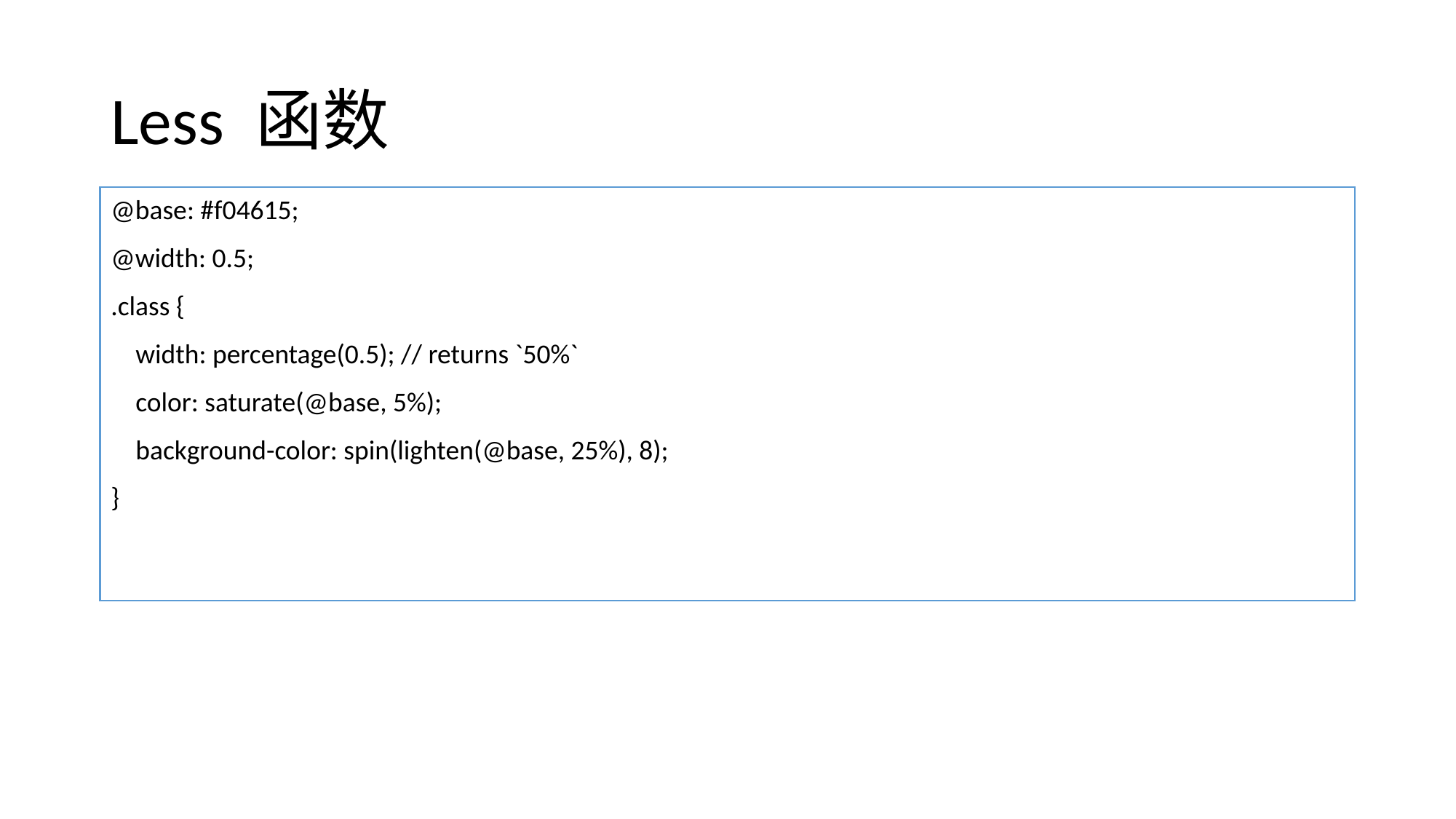

# Less 函数
@base: #f04615;
@width: 0.5;
.class {
    width: percentage(0.5); // returns `50%`
    color: saturate(@base, 5%);
    background-color: spin(lighten(@base, 25%), 8);
}